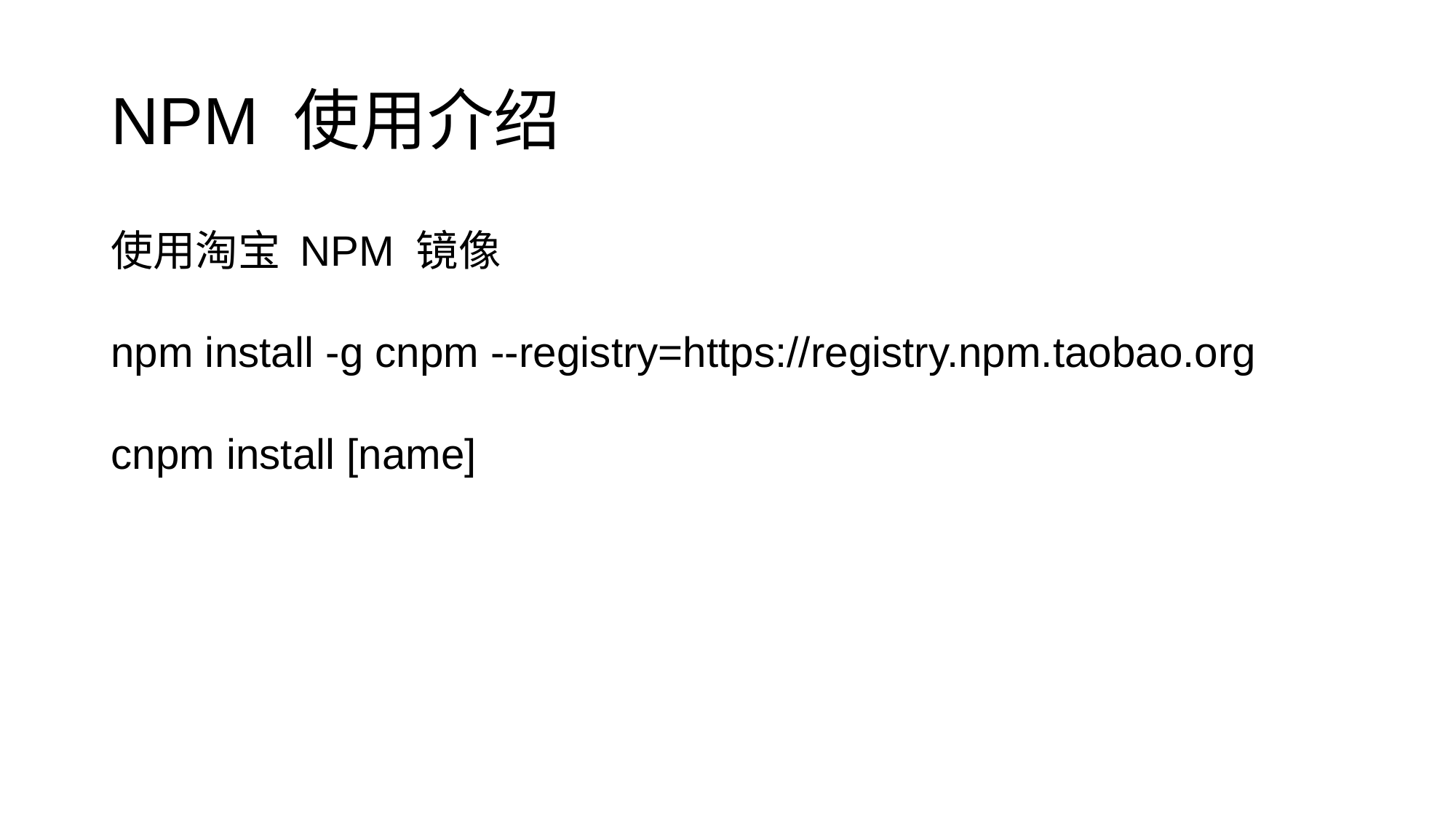

# NPM 使用介绍
使用淘宝 NPM 镜像

npm install -g cnpm --registry=https://registry.npm.taobao.org

cnpm install [name]